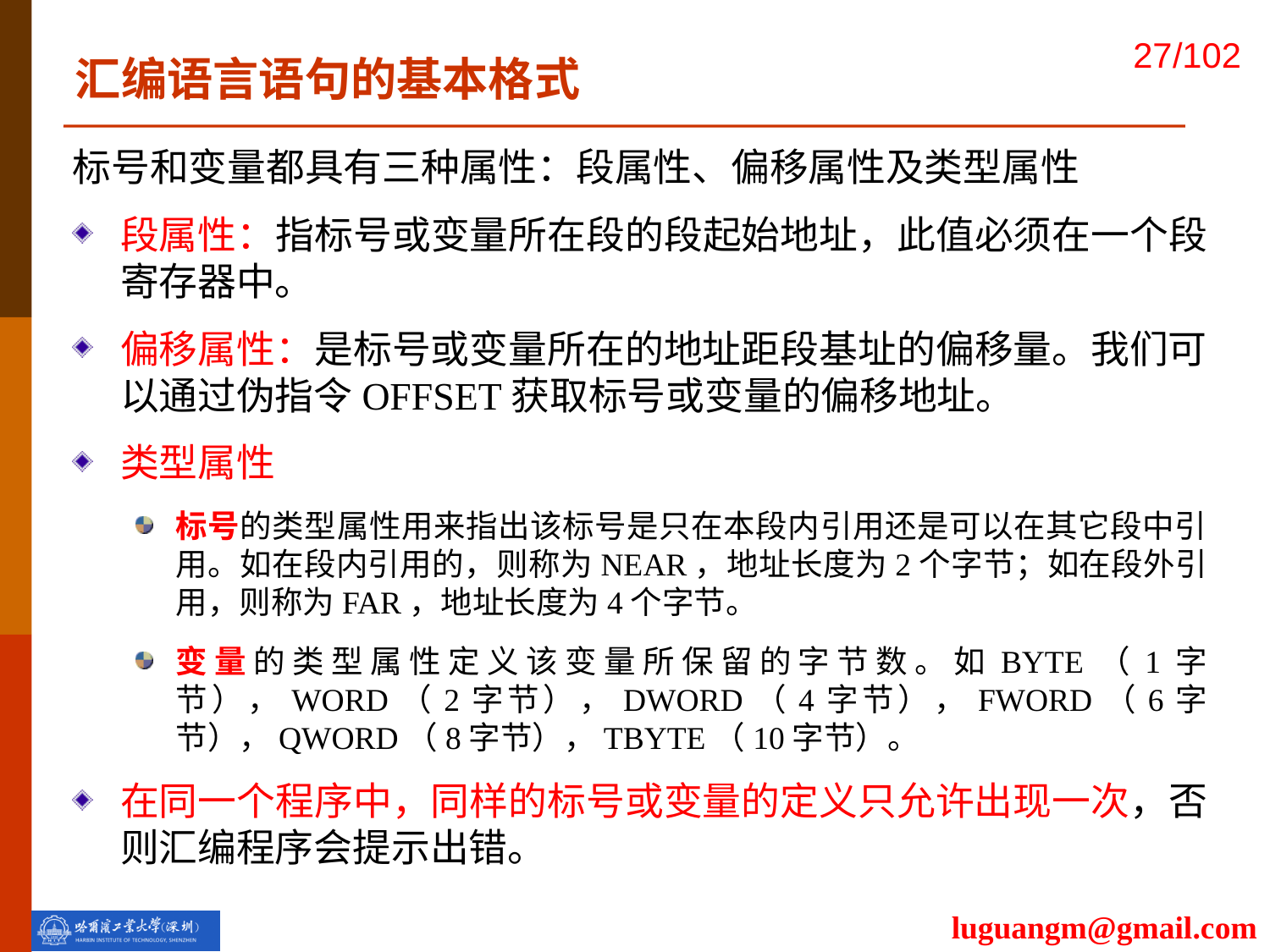

汇编语言语句的基本格式
标号和变量都具有三种属性：段属性、偏移属性及类型属性
段属性：指标号或变量所在段的段起始地址，此值必须在一个段寄存器中。
偏移属性：是标号或变量所在的地址距段基址的偏移量。我们可以通过伪指令OFFSET获取标号或变量的偏移地址。
类型属性
标号的类型属性用来指出该标号是只在本段内引用还是可以在其它段中引用。如在段内引用的，则称为NEAR，地址长度为2个字节；如在段外引用，则称为FAR，地址长度为4个字节。
变量的类型属性定义该变量所保留的字节数。如BYTE（1字节），WORD（2字节），DWORD（4字节），FWORD（6字节），QWORD（8字节），TBYTE（10字节）。
在同一个程序中，同样的标号或变量的定义只允许出现一次，否则汇编程序会提示出错。